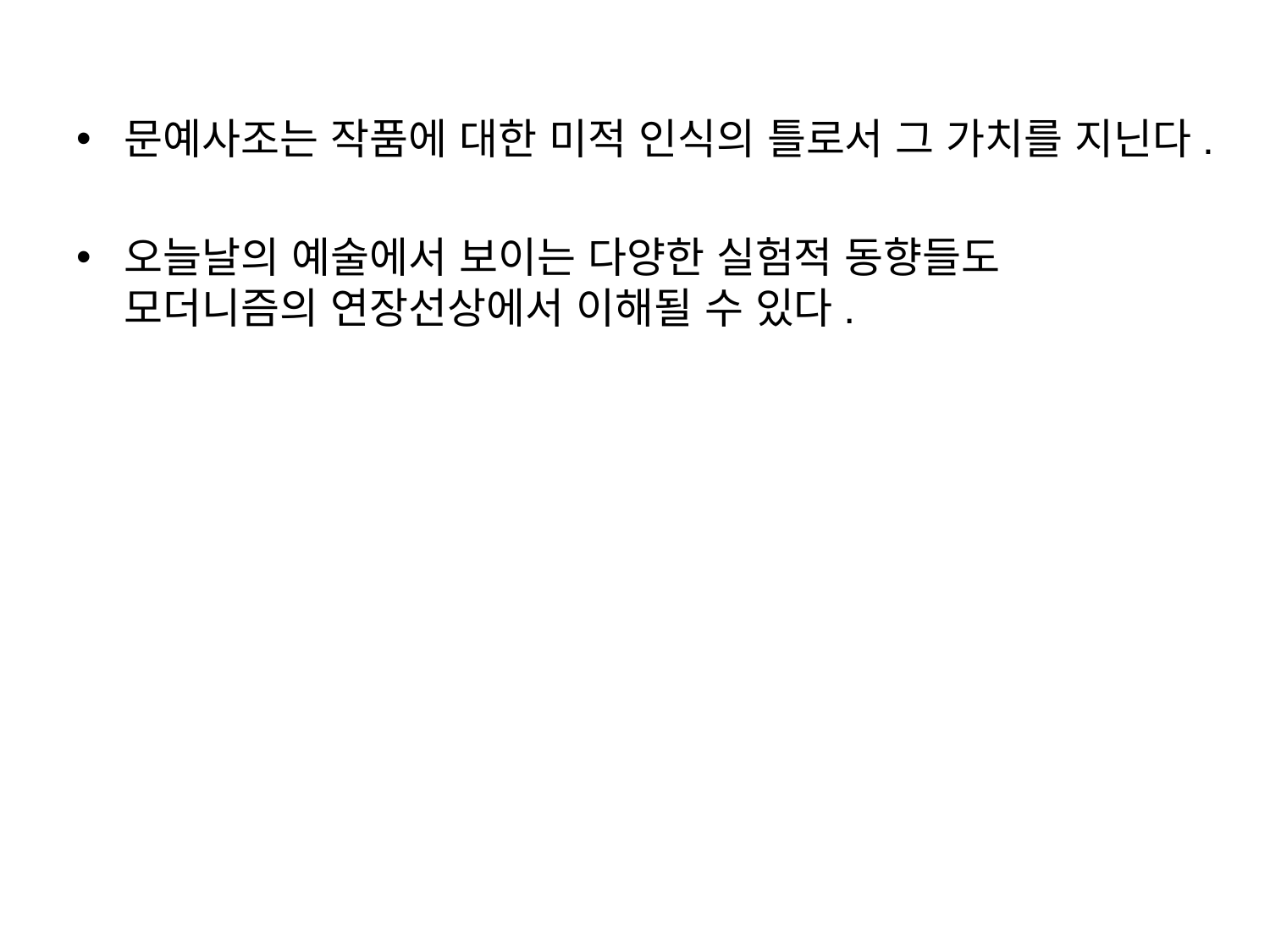

문예사조는 작품에 대한 미적 인식의 틀로서 그 가치를 지닌다.

오늘날의 예술에서 보이는 다양한 실험적 동향들도 모더니즘의 연장선상에서 이해될 수 있다.